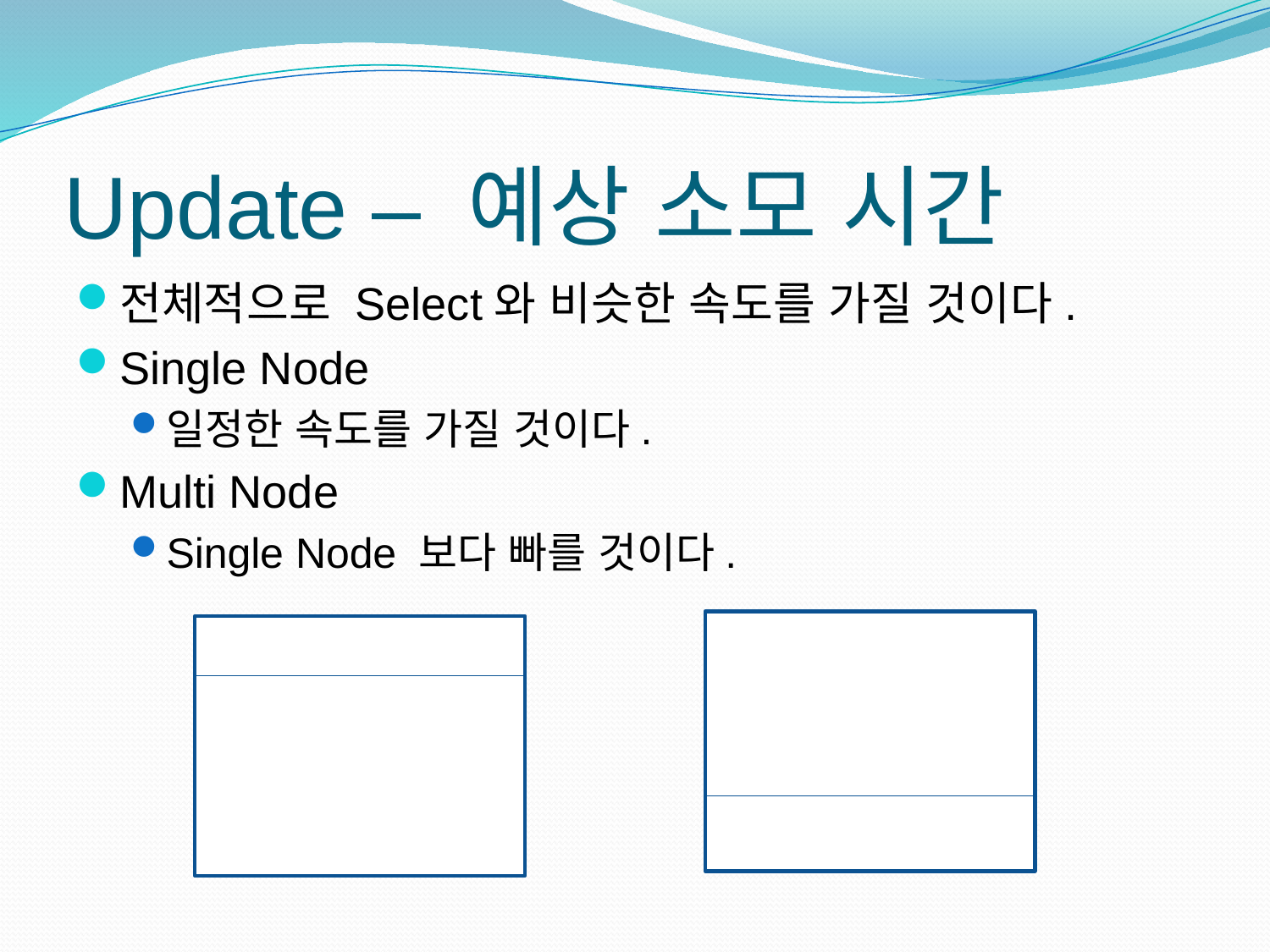

# Update – 예상 소모 시간
전체적으로 Select와 비슷한 속도를 가질 것이다.
Single Node
일정한 속도를 가질 것이다.
Multi Node
Single Node 보다 빠를 것이다.